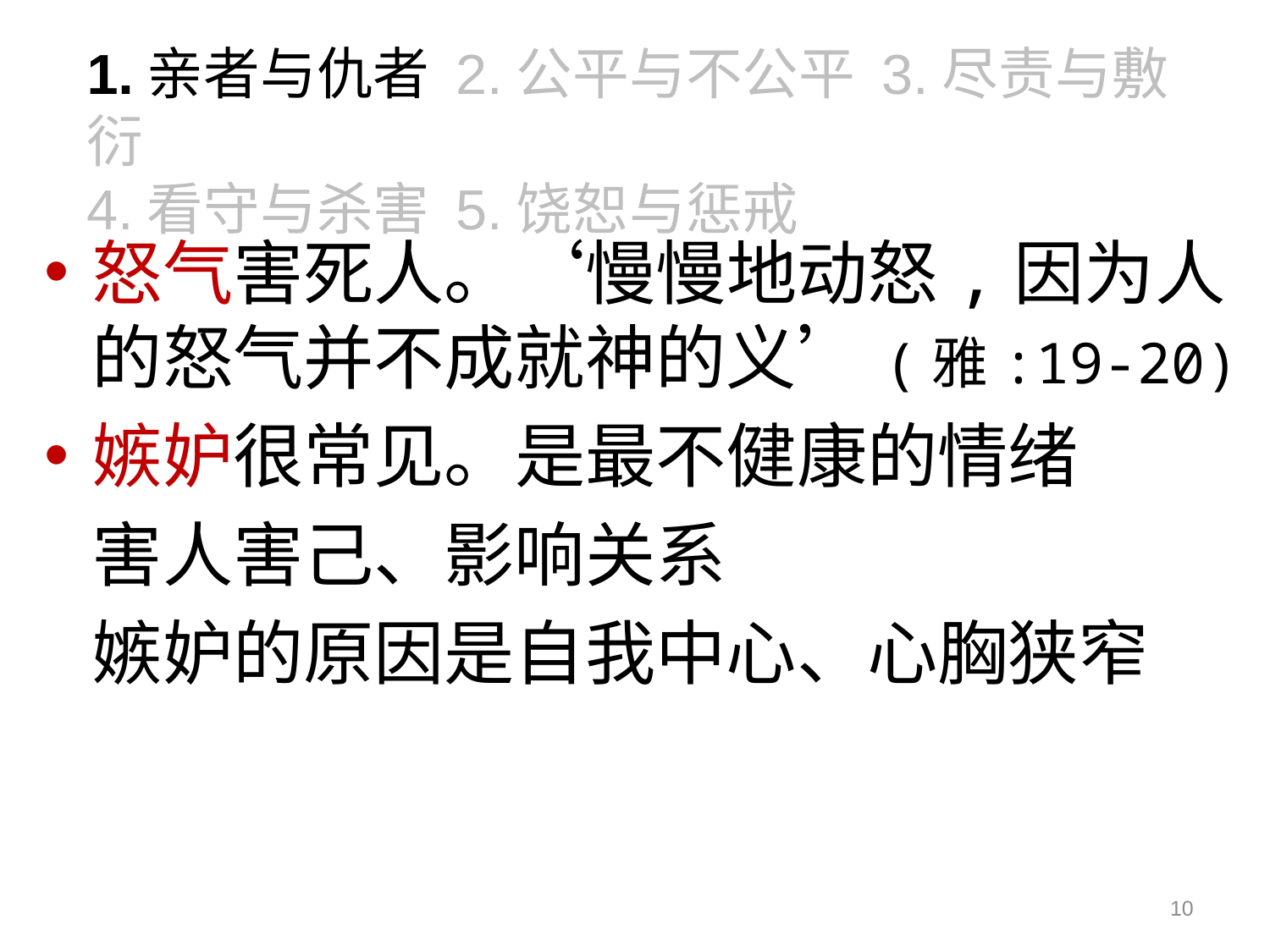

1.亲者与仇者 2.公平与不公平 3.尽责与敷衍
4.看守与杀害 5.饶恕与惩戒
怒气害死人。‘慢慢地动怒,因为人的怒气并不成就神的义’(雅:19-20)
嫉妒很常见。是最不健康的情绪
	害人害己、影响关系
	嫉妒的原因是自我中心、心胸狭窄
10